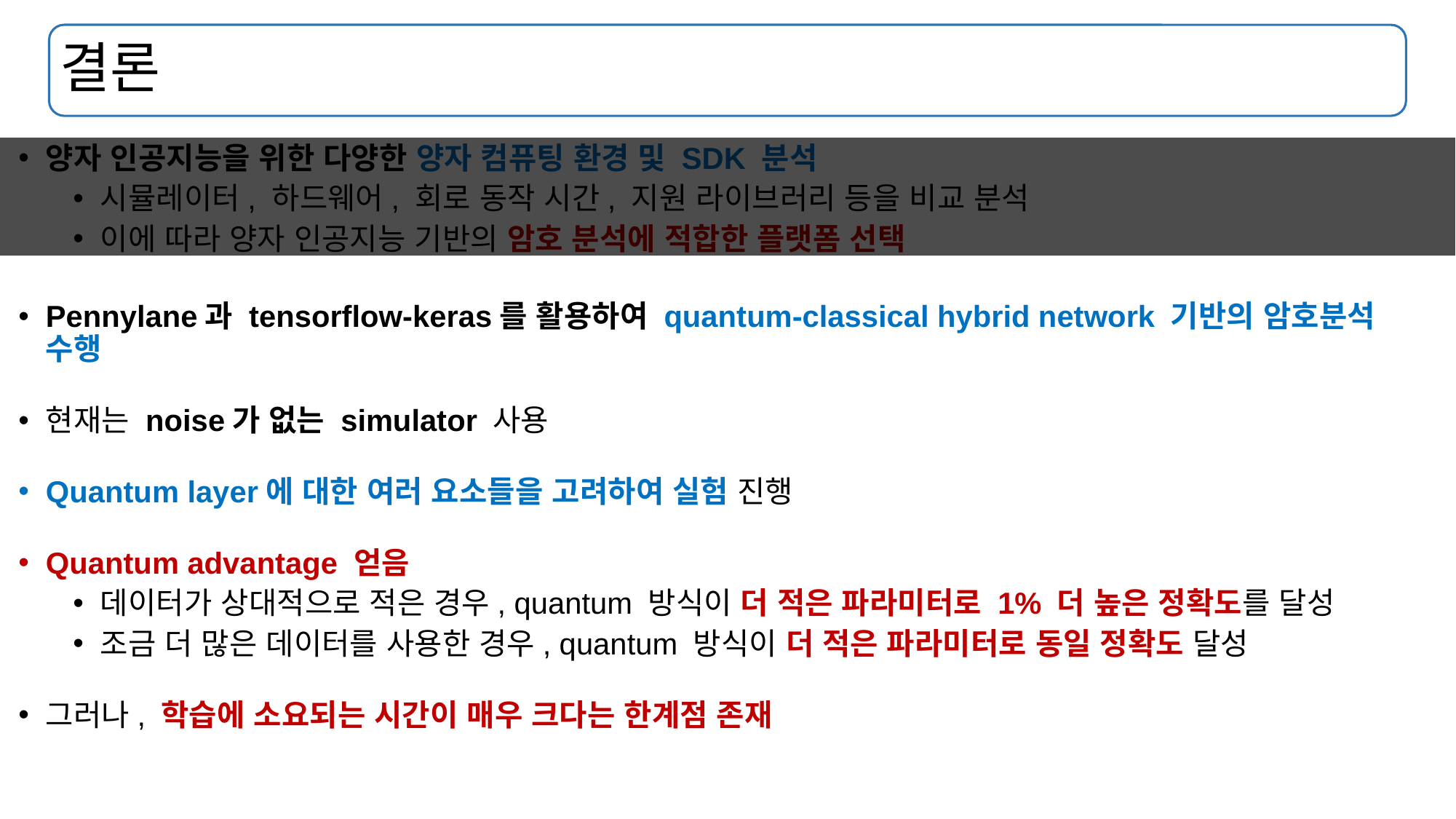

# 결론

양자 인공지능을 위한 다양한 양자 컴퓨팅 환경 및 SDK 분석
시뮬레이터, 하드웨어, 회로 동작 시간, 지원 라이브러리 등을 비교 분석
이에 따라 양자 인공지능 기반의 암호 분석에 적합한 플랫폼 선택

Pennylane과 tensorflow-keras를 활용하여 quantum-classical hybrid network 기반의 암호분석 수행

현재는 noise가 없는 simulator 사용

Quantum layer에 대한 여러 요소들을 고려하여 실험 진행

Quantum advantage 얻음
데이터가 상대적으로 적은 경우, quantum 방식이 더 적은 파라미터로 1% 더 높은 정확도를 달성
조금 더 많은 데이터를 사용한 경우, quantum 방식이 더 적은 파라미터로 동일 정확도 달성

그러나, 학습에 소요되는 시간이 매우 크다는 한계점 존재